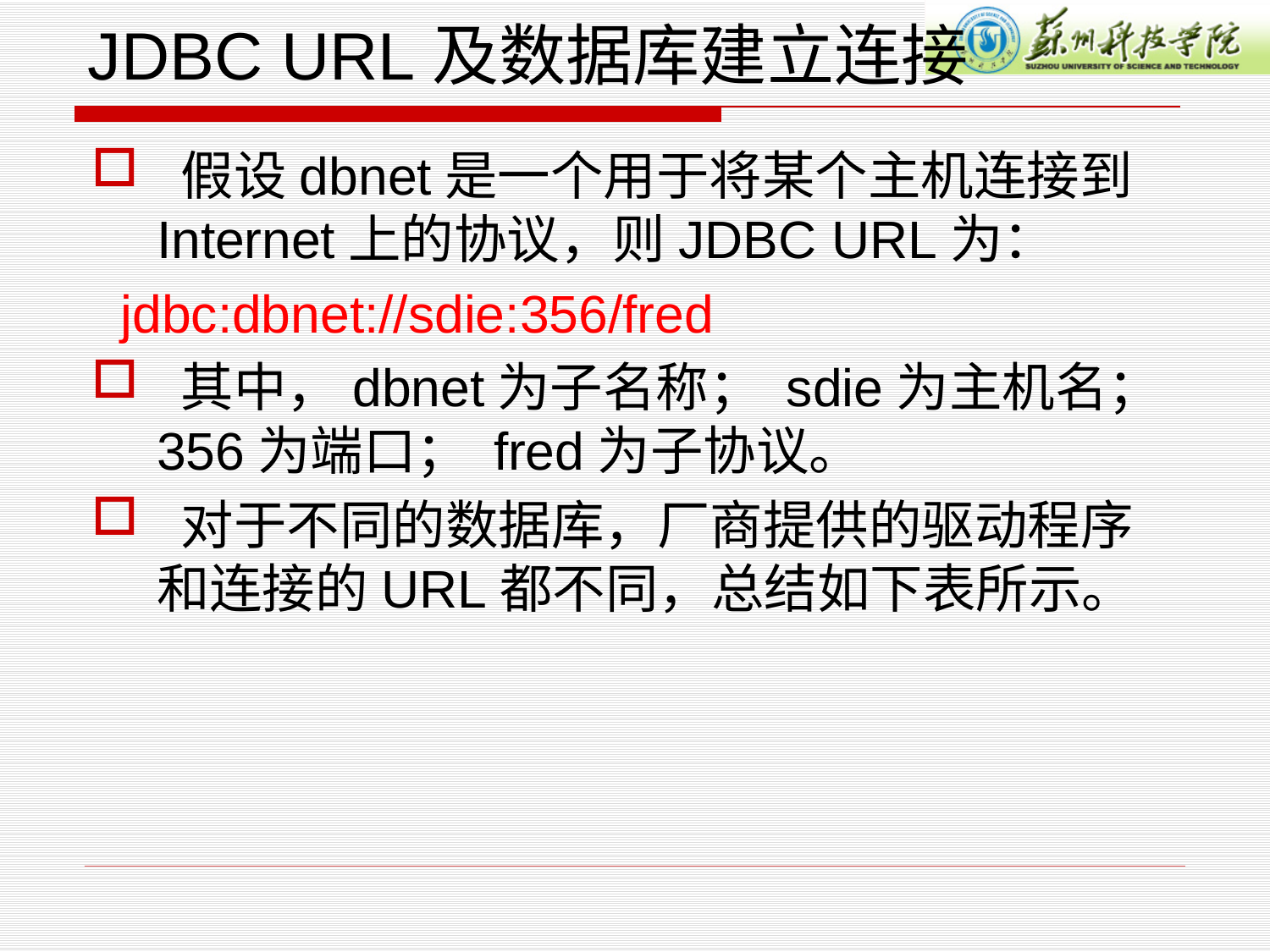

# JDBC URL及数据库建立连接
 假设dbnet是一个用于将某个主机连接到Internet上的协议，则JDBC URL为：
  jdbc:dbnet://sdie:356/fred
 其中，dbnet为子名称； sdie为主机名； 356为端口； fred为子协议。
 对于不同的数据库，厂商提供的驱动程序和连接的URL都不同，总结如下表所示。